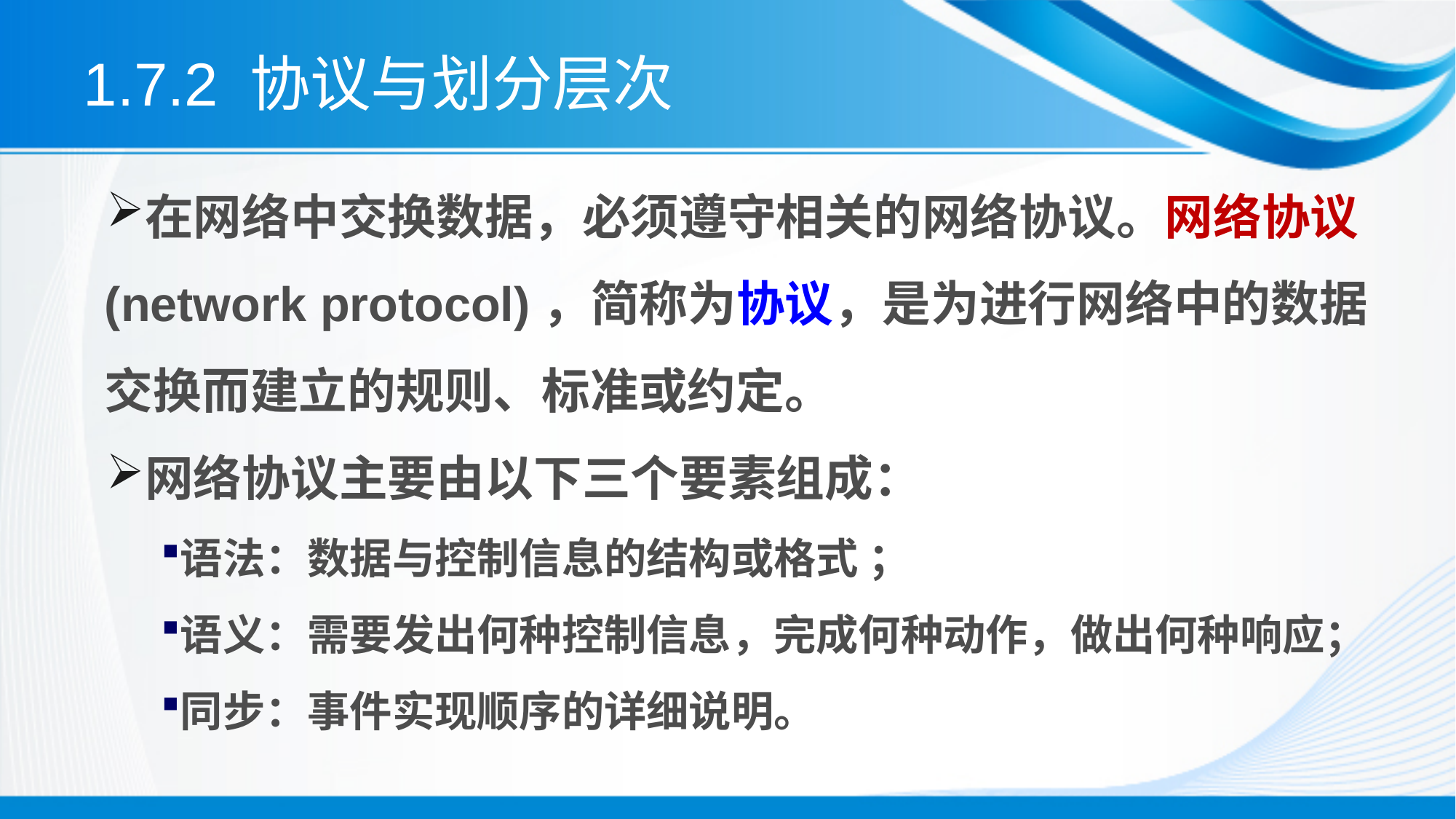

# 1.7.2 协议与划分层次
在网络中交换数据，必须遵守相关的网络协议。网络协议 (network protocol)，简称为协议，是为进行网络中的数据交换而建立的规则、标准或约定。
网络协议主要由以下三个要素组成：
语法：数据与控制信息的结构或格式 ；
语义：需要发出何种控制信息，完成何种动作，做出何种响应；
同步：事件实现顺序的详细说明。